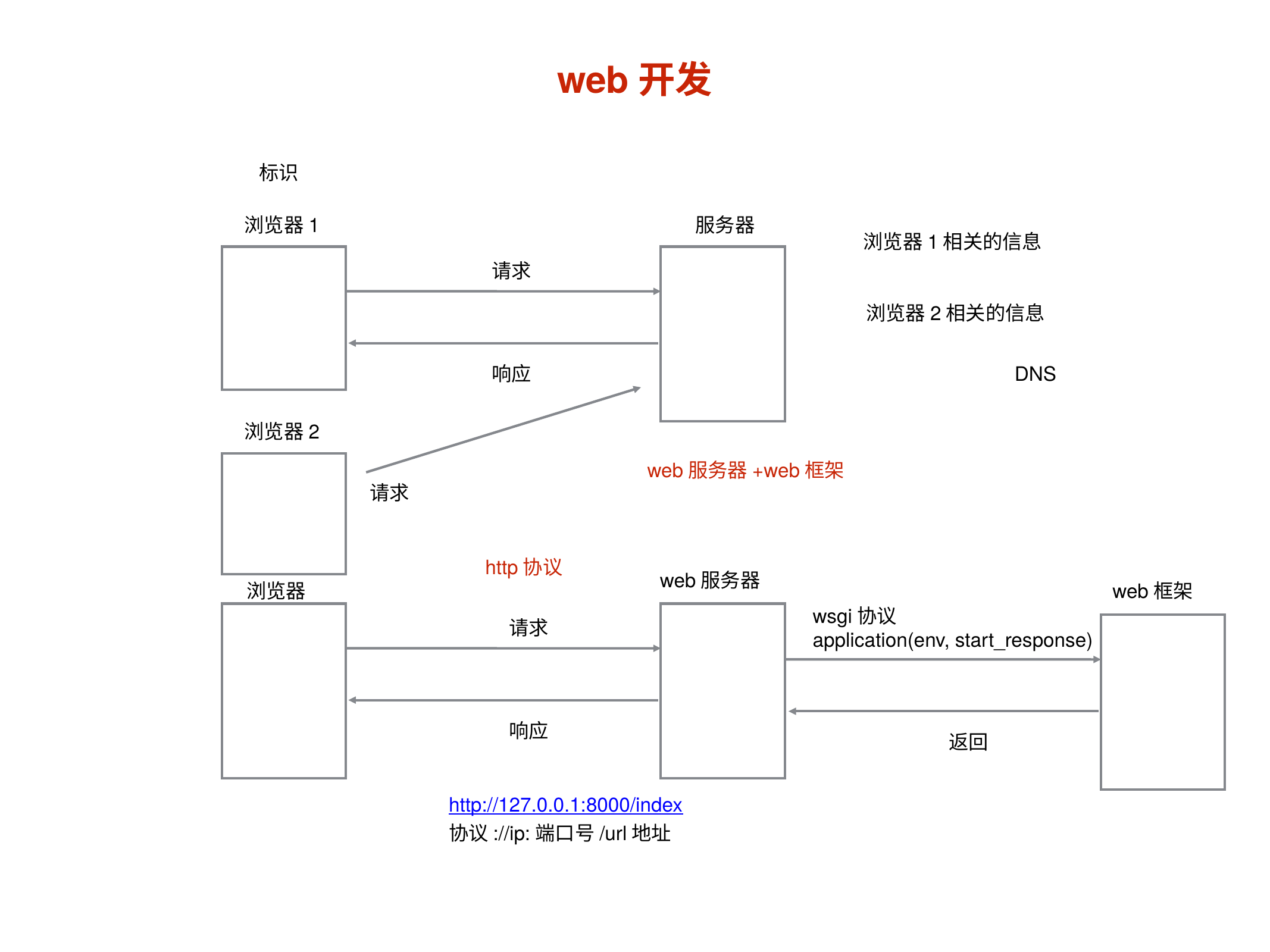

web开发
标识
浏览器1
服务器
浏览器1相关的信息

请求
浏览器2相关的信息

响应
DNS

浏览器2
web服务器+web框架

请求
http协议
web服务器
浏览器
web框架
wsgi协议
application(env, start_response)

请求

响应
返回
http://127.0.0.1:8000/index
协议://ip:端口号/url地址